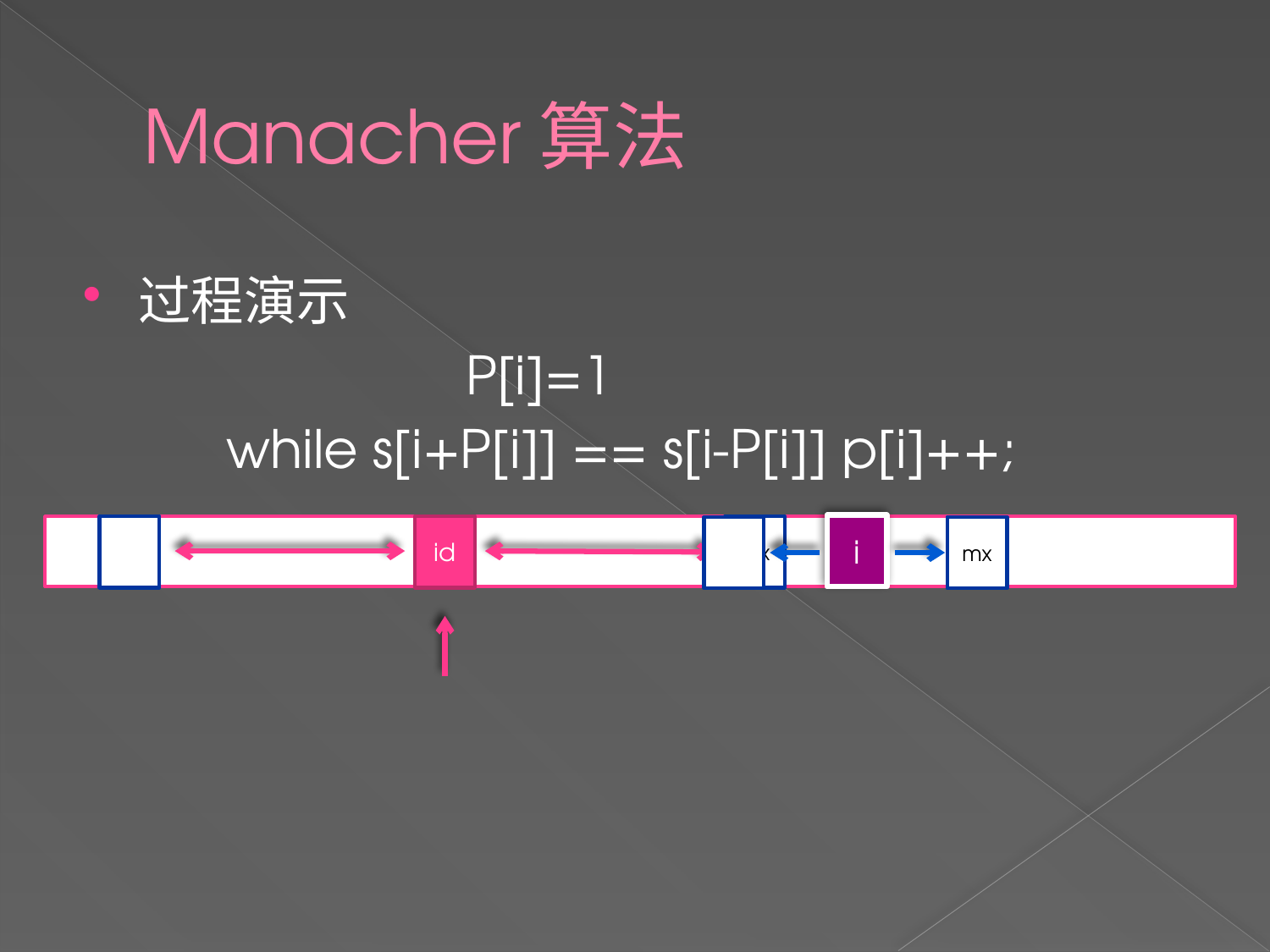

# Manacher算法
过程演示
			P[i]=1
	 while s[i+P[i]] == s[i-P[i]] p[i]++;
i

id

mx

mx